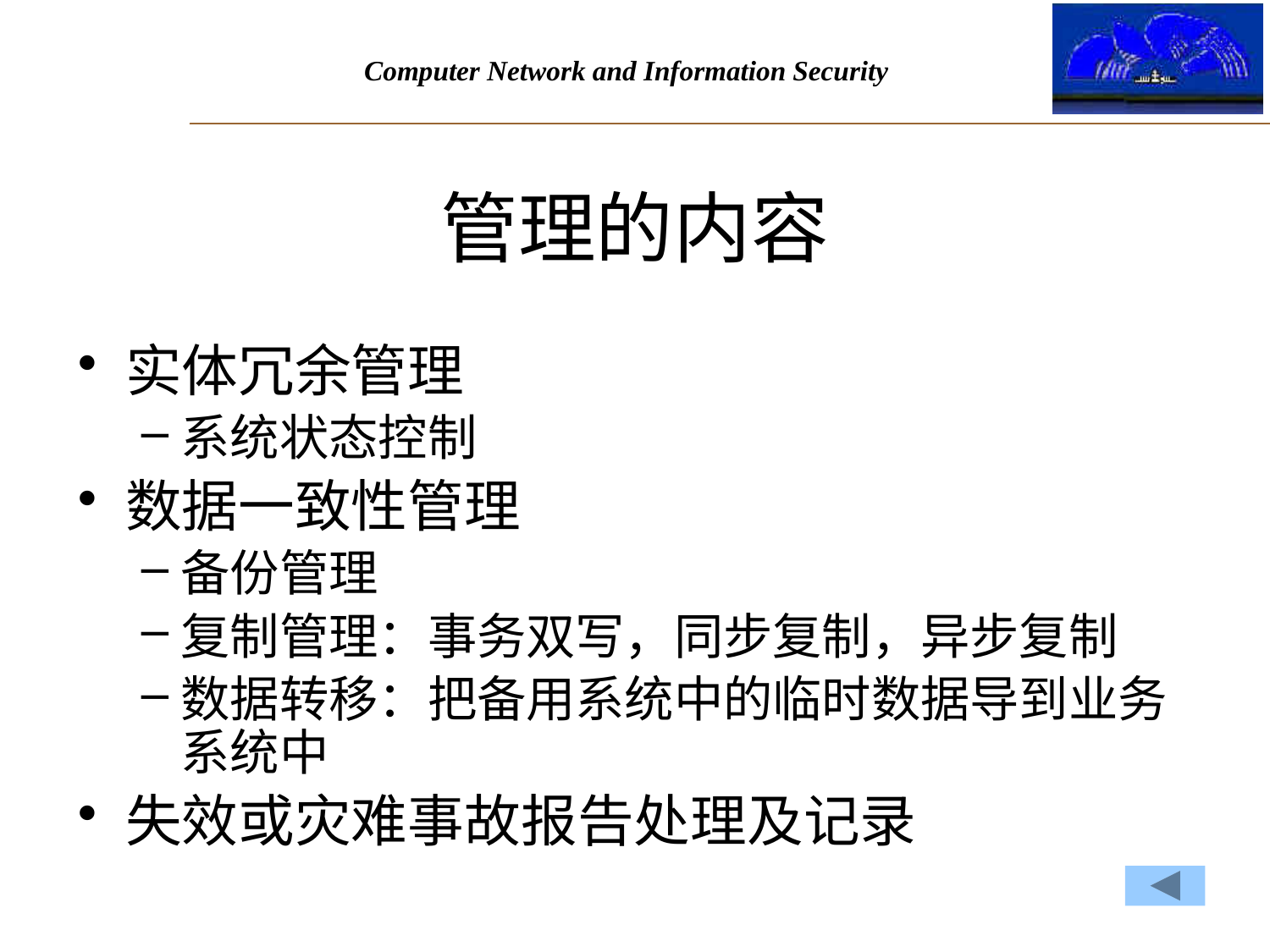

# 管理的内容
实体冗余管理
系统状态控制
数据一致性管理
备份管理
复制管理：事务双写，同步复制，异步复制
数据转移：把备用系统中的临时数据导到业务系统中
失效或灾难事故报告处理及记录